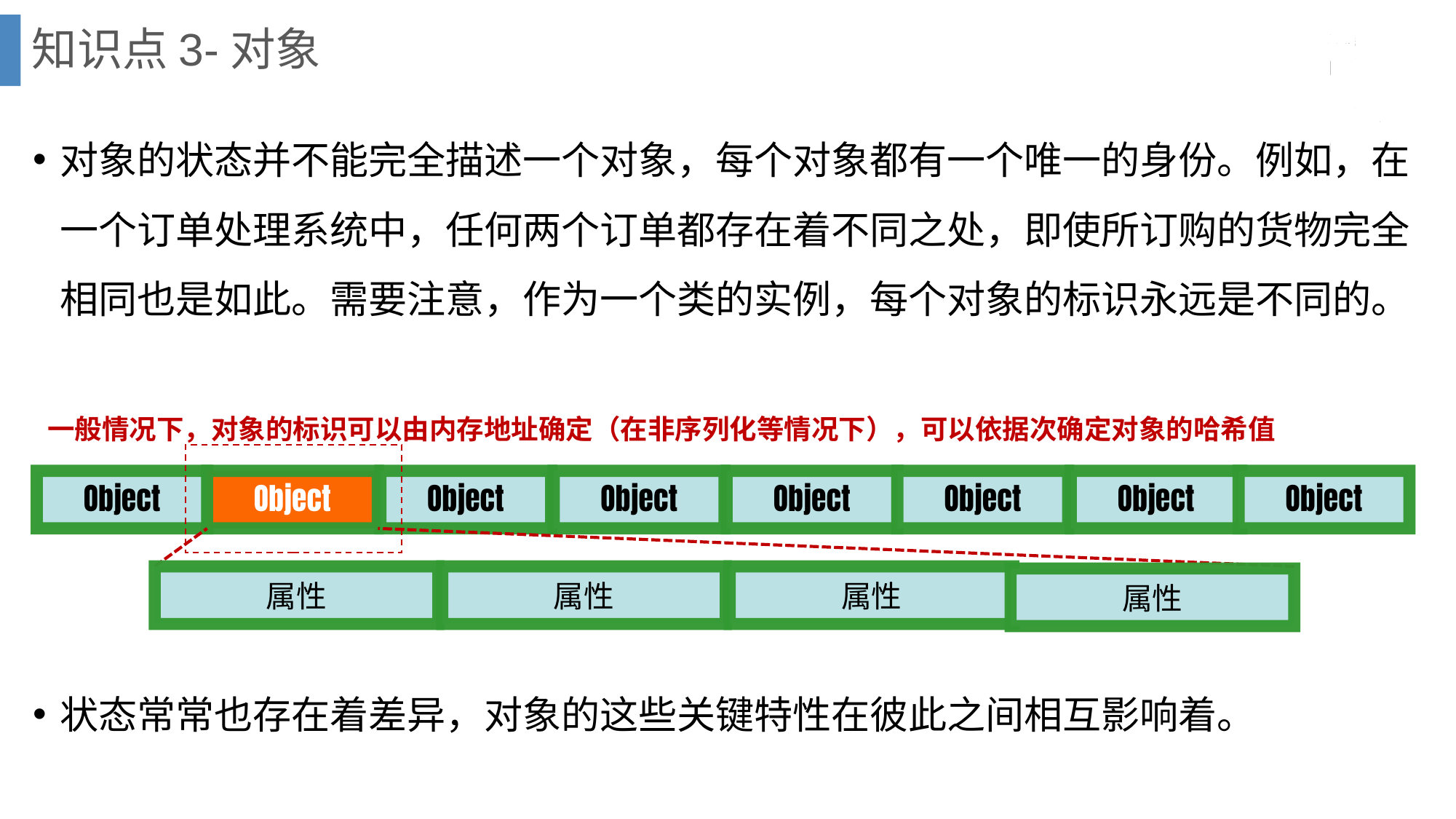

# 知识点3-对象
对象的状态并不能完全描述一个对象，每个对象都有一个唯一的身份。例如，在一个订单处理系统中，任何两个订单都存在着不同之处，即使所订购的货物完全相同也是如此。需要注意，作为一个类的实例，每个对象的标识永远是不同的。

状态常常也存在着差异，对象的这些关键特性在彼此之间相互影响着。
一般情况下，对象的标识可以由内存地址确定（在非序列化等情况下），可以依据次确定对象的哈希值

Object
Object
Object
Object
Object
Object
Object
Object
属性
属性
属性
属性